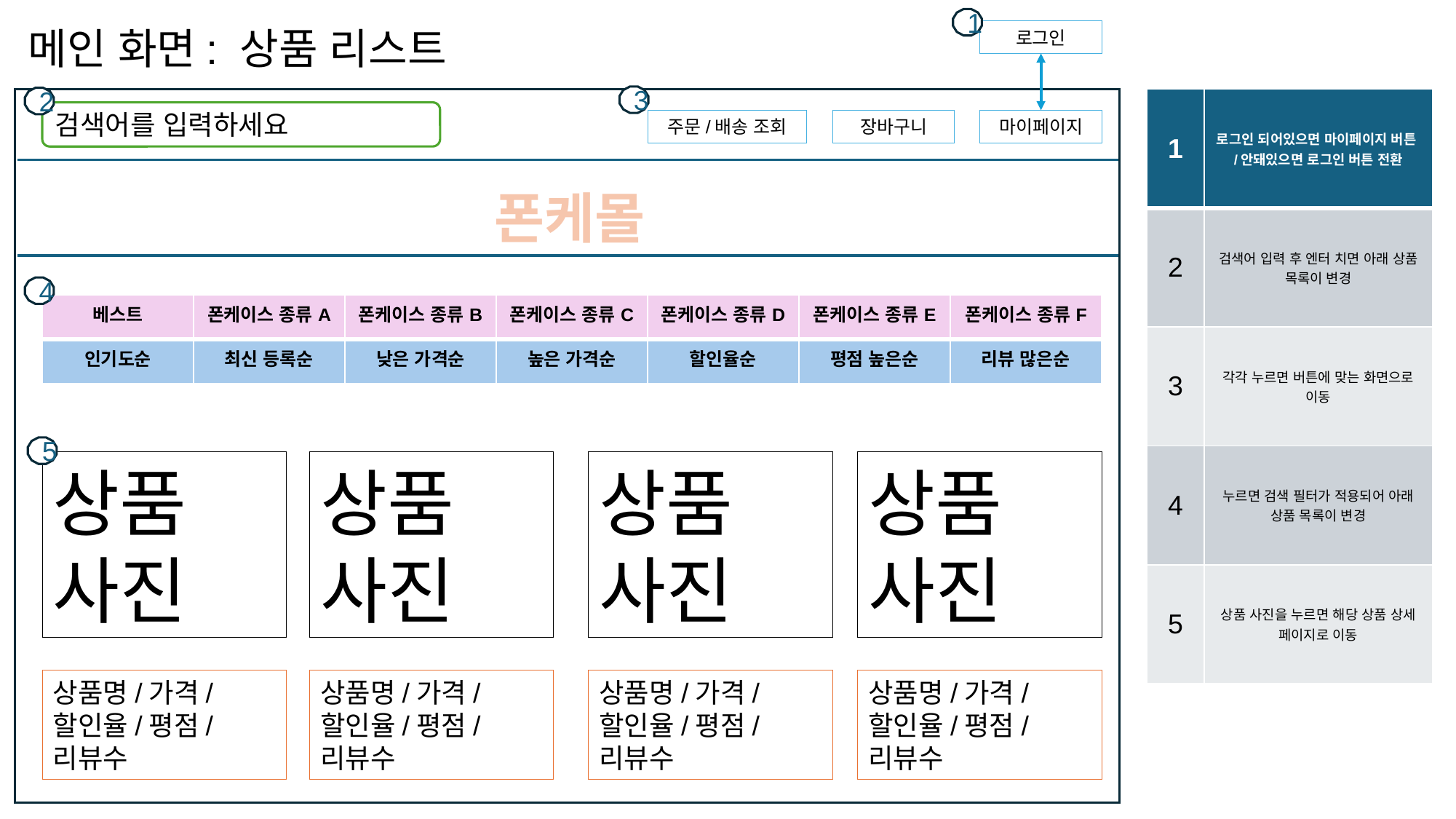

1
메인 화면: 상품 리스트
로그인
3
2

| 1 | 로그인 되어있으면 마이페이지 버튼/안돼있으면 로그인 버튼 전환 |
| --- | --- |
| 2 | 검색어 입력 후 엔터 치면 아래 상품 목록이 변경 |
| 3 | 각각 누르면 버튼에 맞는 화면으로 이동 |
| 4 | 누르면 검색 필터가 적용되어 아래 상품 목록이 변경 |
| 5 | 상품 사진을 누르면 해당 상품 상세 페이지로 이동 |
검색어를 입력하세요
주문/배송 조회
장바구니
마이페이지
폰케몰
4
| 베스트 | 폰케이스 종류A | 폰케이스 종류B | 폰케이스 종류C | 폰케이스 종류D | 폰케이스 종류E | 폰케이스 종류F |
| --- | --- | --- | --- | --- | --- | --- |
| 인기도순 | 최신 등록순 | 낮은 가격순 | 높은 가격순 | 할인율순 | 평점 높은순 | 리뷰 많은순 |
5
상품 사진
상품 사진
상품 사진
상품 사진
상품명/가격/할인율/평점/리뷰수
상품명/가격/할인율/평점/리뷰수
상품명/가격/할인율/평점/리뷰수
상품명/가격/할인율/평점/리뷰수